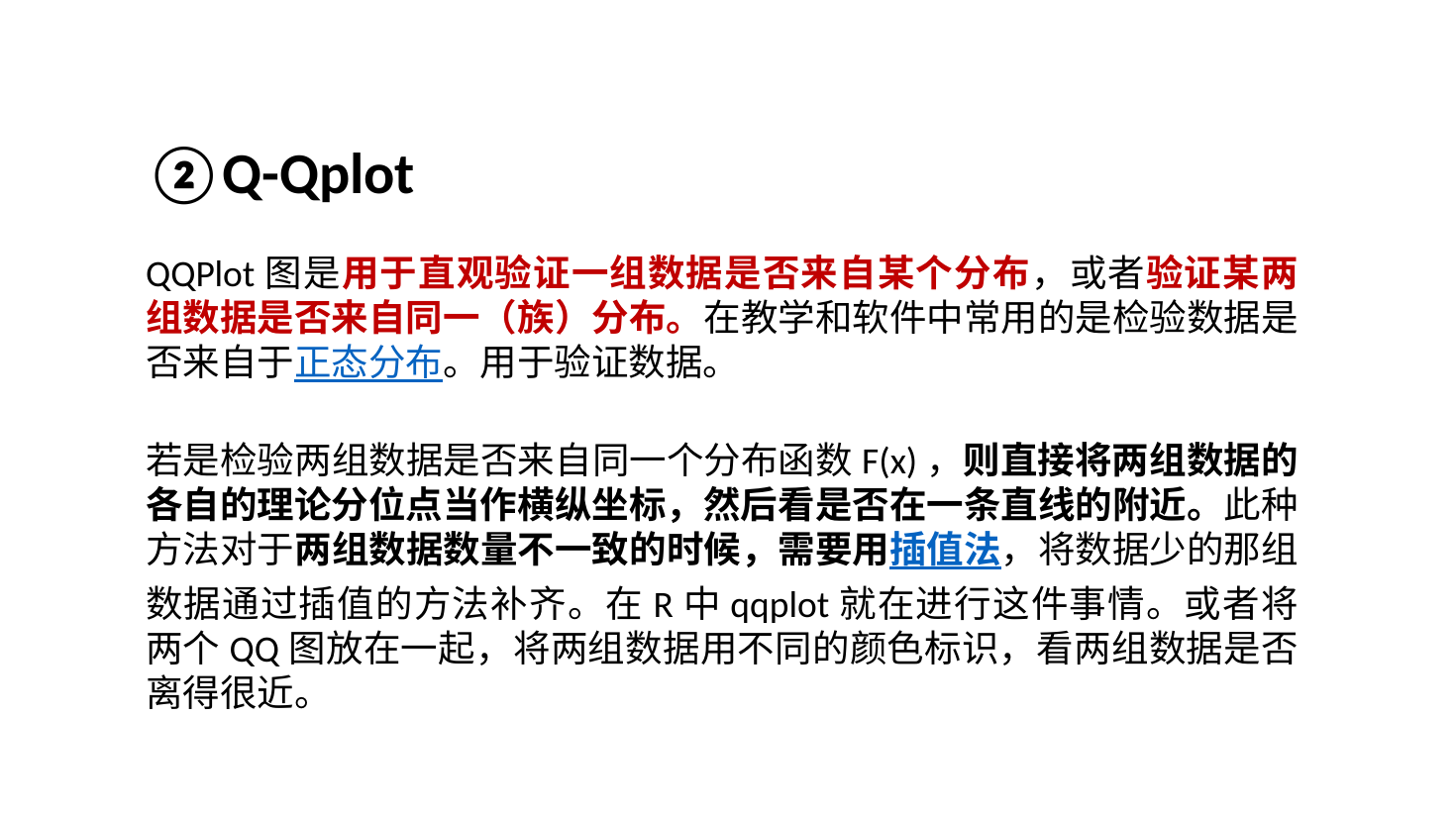

②Q-Qplot

QQPlot图是用于直观验证一组数据是否来自某个分布，或者验证某两组数据是否来自同一（族）分布。在教学和软件中常用的是检验数据是否来自于正态分布。用于验证数据。

若是检验两组数据是否来自同一个分布函数F(x)，则直接将两组数据的各自的理论分位点当作横纵坐标，然后看是否在一条直线的附近。此种方法对于两组数据数量不一致的时候，需要用插值法，将数据少的那组数据通过插值的方法补齐。在R中qqplot就在进行这件事情。或者将两个QQ图放在一起，将两组数据用不同的颜色标识，看两组数据是否离得很近。